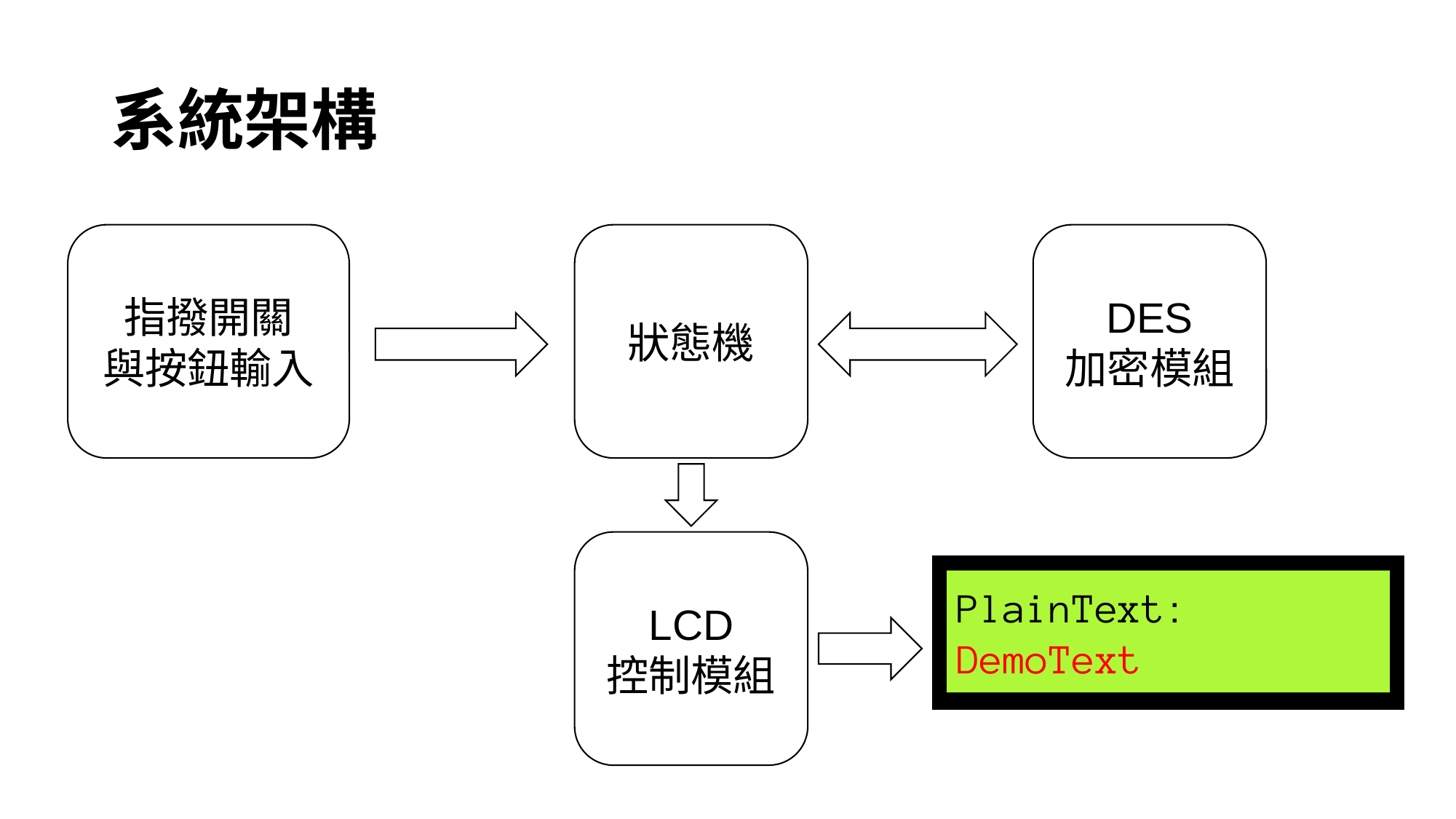

# 系統架構
指撥開關
與按鈕輸入
狀態機
DES
加密模組

LCD
控制模組

PlainText:
DemoText